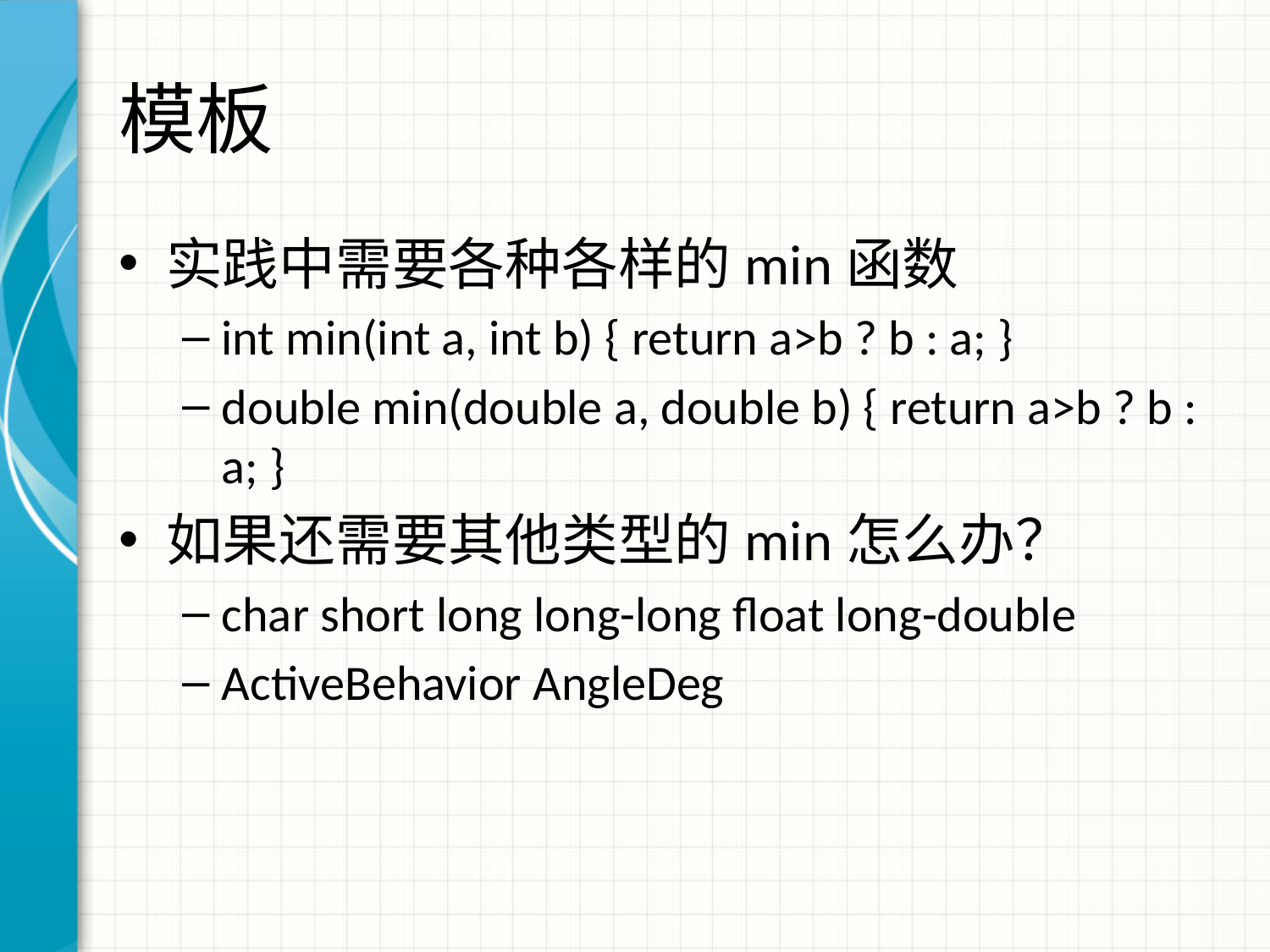

# 模板
实践中需要各种各样的min函数
int min(int a, int b) { return a>b ? b : a; }
double min(double a, double b) { return a>b ? b : a; }
如果还需要其他类型的min怎么办？
char short long long-long float long-double
ActiveBehavior AngleDeg